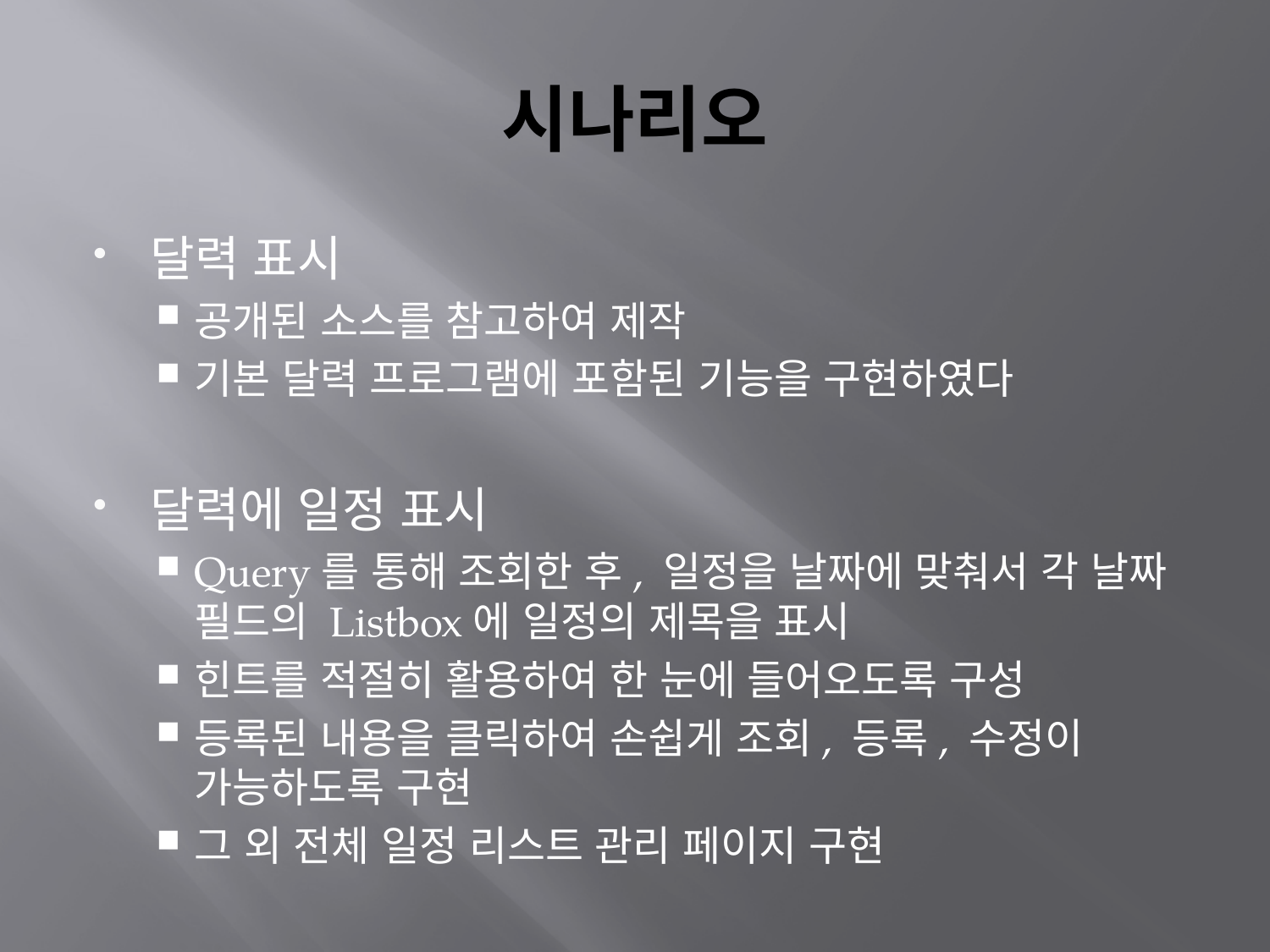

# 시나리오
달력 표시
공개된 소스를 참고하여 제작
기본 달력 프로그램에 포함된 기능을 구현하였다

달력에 일정 표시
Query를 통해 조회한 후, 일정을 날짜에 맞춰서 각 날짜 필드의 Listbox에 일정의 제목을 표시
힌트를 적절히 활용하여 한 눈에 들어오도록 구성
등록된 내용을 클릭하여 손쉽게 조회, 등록, 수정이 가능하도록 구현
그 외 전체 일정 리스트 관리 페이지 구현